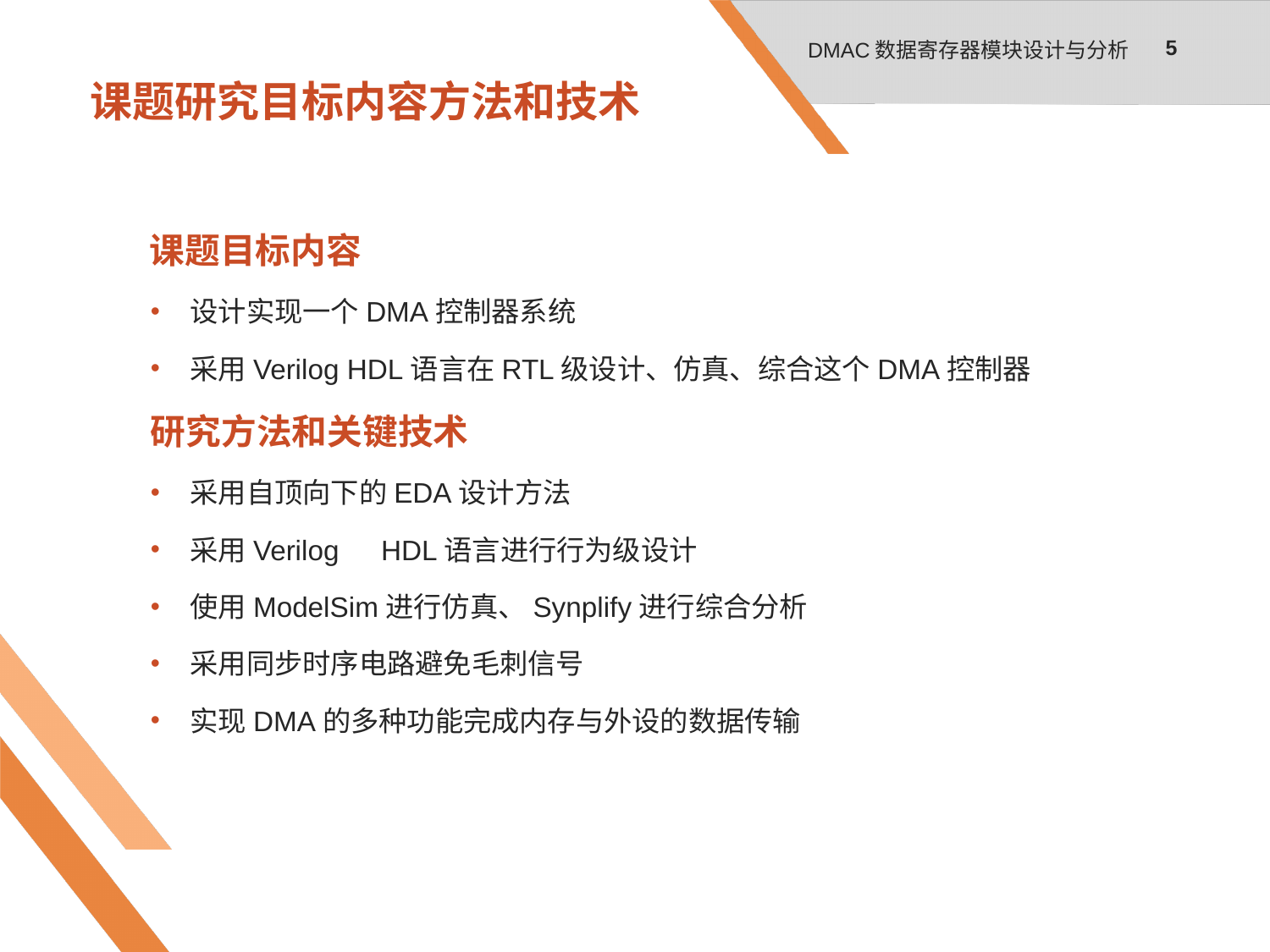

5
DMAC数据寄存器模块设计与分析
# 课题研究目标内容方法和技术
       课题目标内容
设计实现一个DMA控制器系统
采用Verilog HDL语言在RTL级设计、仿真、综合这个DMA控制器
研究方法和关键技术
采用自顶向下的EDA设计方法
采用Verilog　HDL语言进行行为级设计
使用ModelSim进行仿真、Synplify进行综合分析
采用同步时序电路避免毛刺信号
实现DMA的多种功能完成内存与外设的数据传输